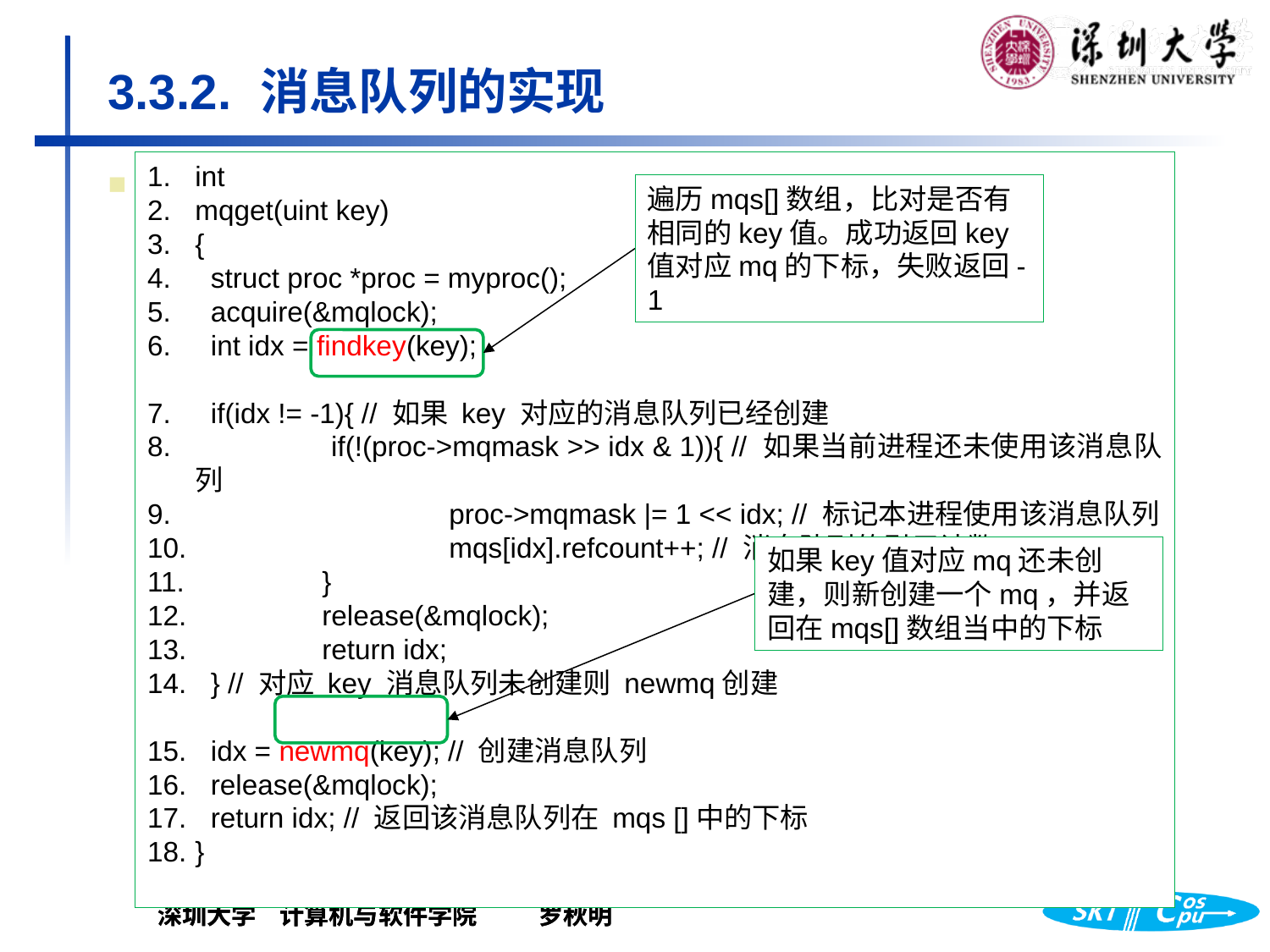

# 3.3.2.	 消息队列的实现
int
mqget(uint key)
{
  struct proc *proc = myproc();
  acquire(&mqlock);
  int idx = findkey(key);

  if(idx != -1){ // 如果 key 对应的消息队列已经创建
  	 if(!(proc->mqmask >> idx & 1)){ // 如果当前进程还未使用该消息队列
 	 	proc->mqmask |= 1 << idx; // 标记本进程使用该消息队列
 	 	mqs[idx].refcount++; // 消息队列的引用计数+1
    	}
   	release(&mqlock);
  	return idx;
  } // 对应 key 消息队列未创建则 newmq创建

  idx = newmq(key); // 创建消息队列
  release(&mqlock);
  return idx; // 返回该消息队列在 mqs []中的下标
}

相关函数（包括初始化以及所提供的功能函数）
创建消息队列
消息存储空间管理
发送和接收
撤销消息队列
遍历mqs[]数组，比对是否有相同的key值。成功返回key值对应mq的下标，失败返回-1

如果key值对应mq还未创建，则新创建一个mq，并返回在mqs[]数组当中的下标